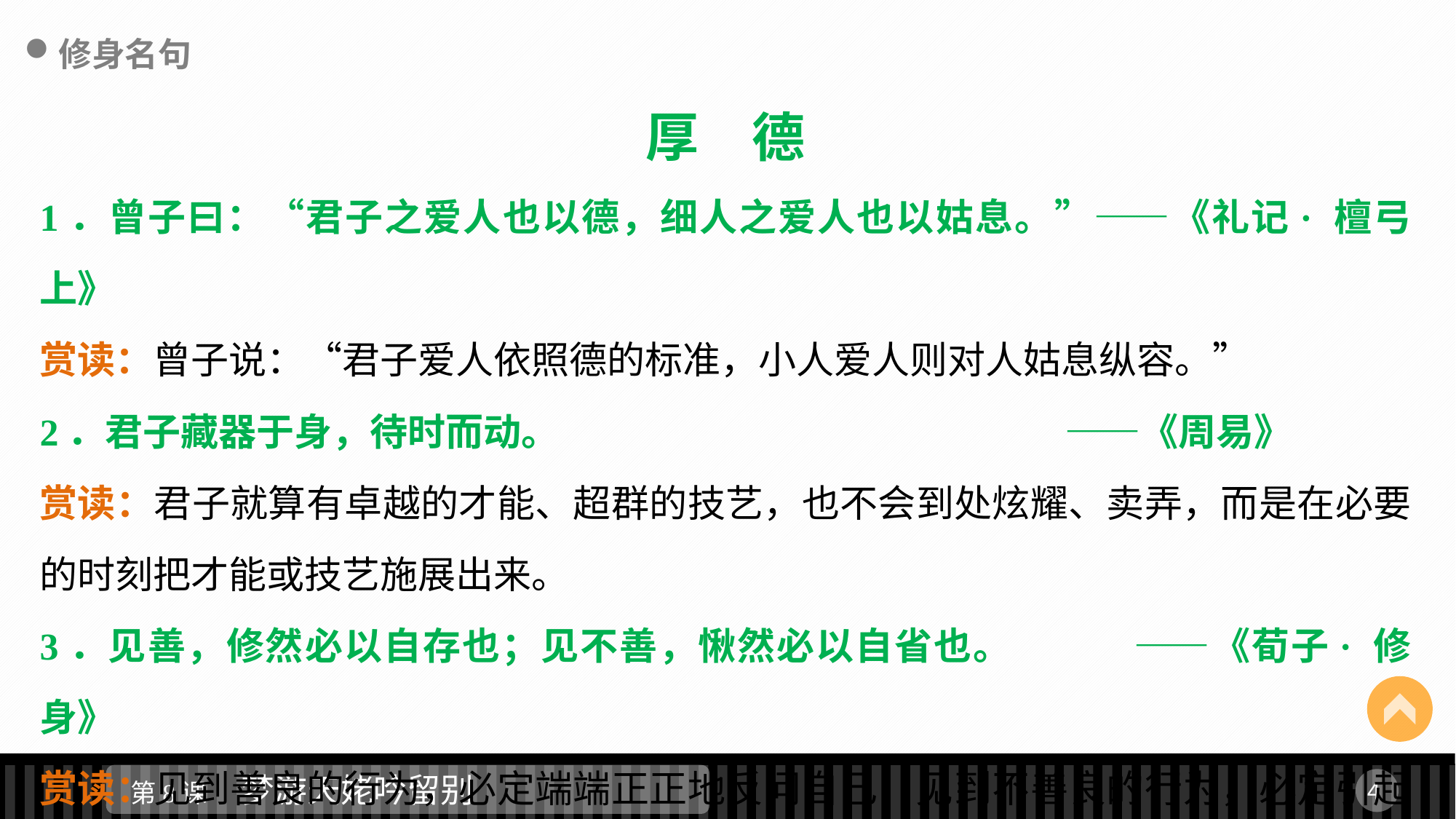

修身名句
厚　德
1．曾子曰：“君子之爱人也以德，细人之爱人也以姑息。”——《礼记· 檀弓上》
赏读：曾子说：“君子爱人依照德的标准，小人爱人则对人姑息纵容。”
2．君子藏器于身，待时而动。                           			     ——《周易》
赏读：君子就算有卓越的才能、超群的技艺，也不会到处炫耀、卖弄，而是在必要的时刻把才能或技艺施展出来。
3．见善，修然必以自存也；见不善，愀然必以自省也。            ——《荀子· 修身》
赏读：见到善良的行为，必定端端正正地反问自己；见到不善良的行为，必定引起忧惧，认真地检讨自己。